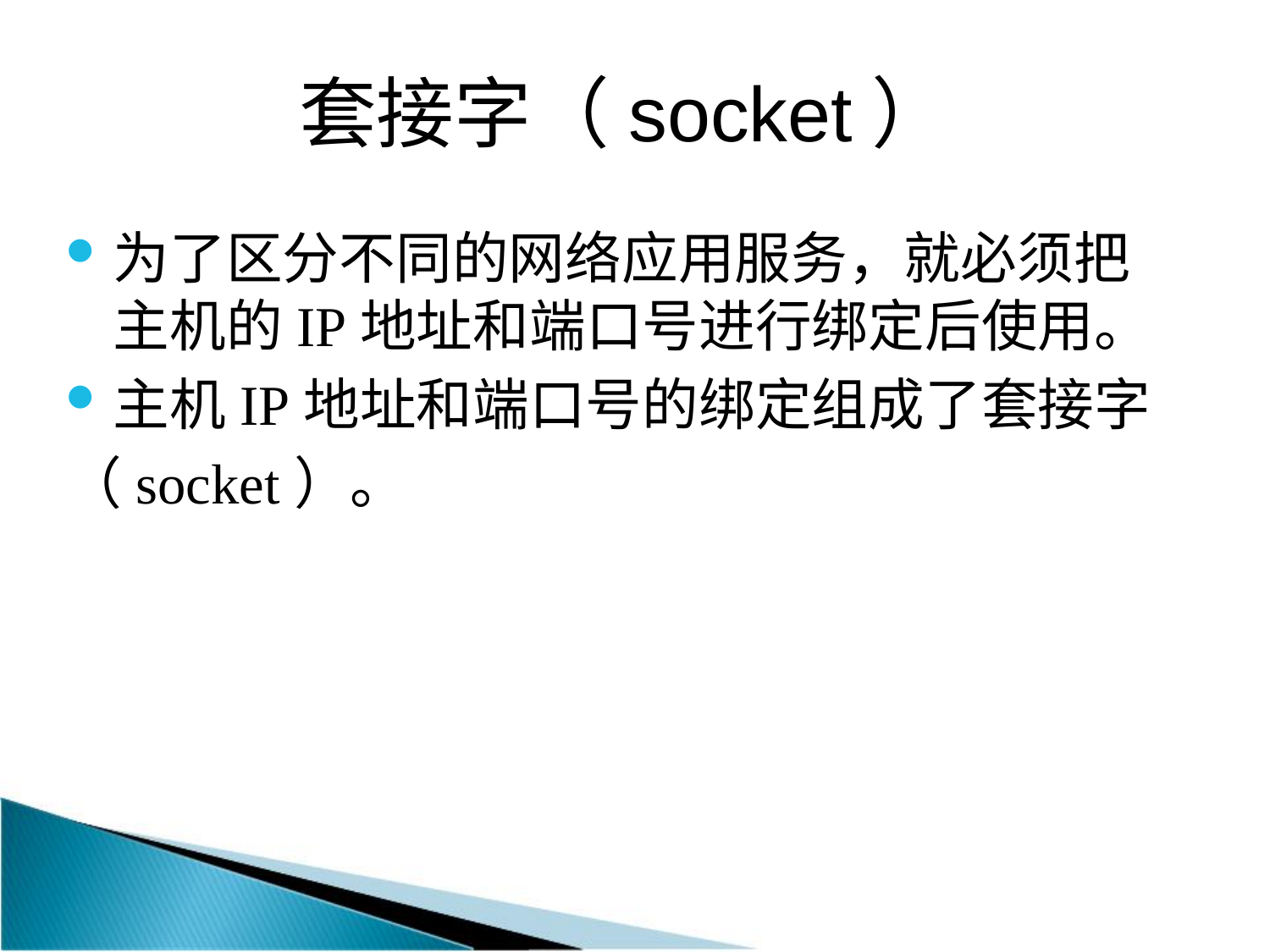

# 套接字（socket）
为了区分不同的网络应用服务，就必须把主机的IP地址和端口号进行绑定后使用。
主机IP地址和端口号的绑定组成了套接字
（socket）。